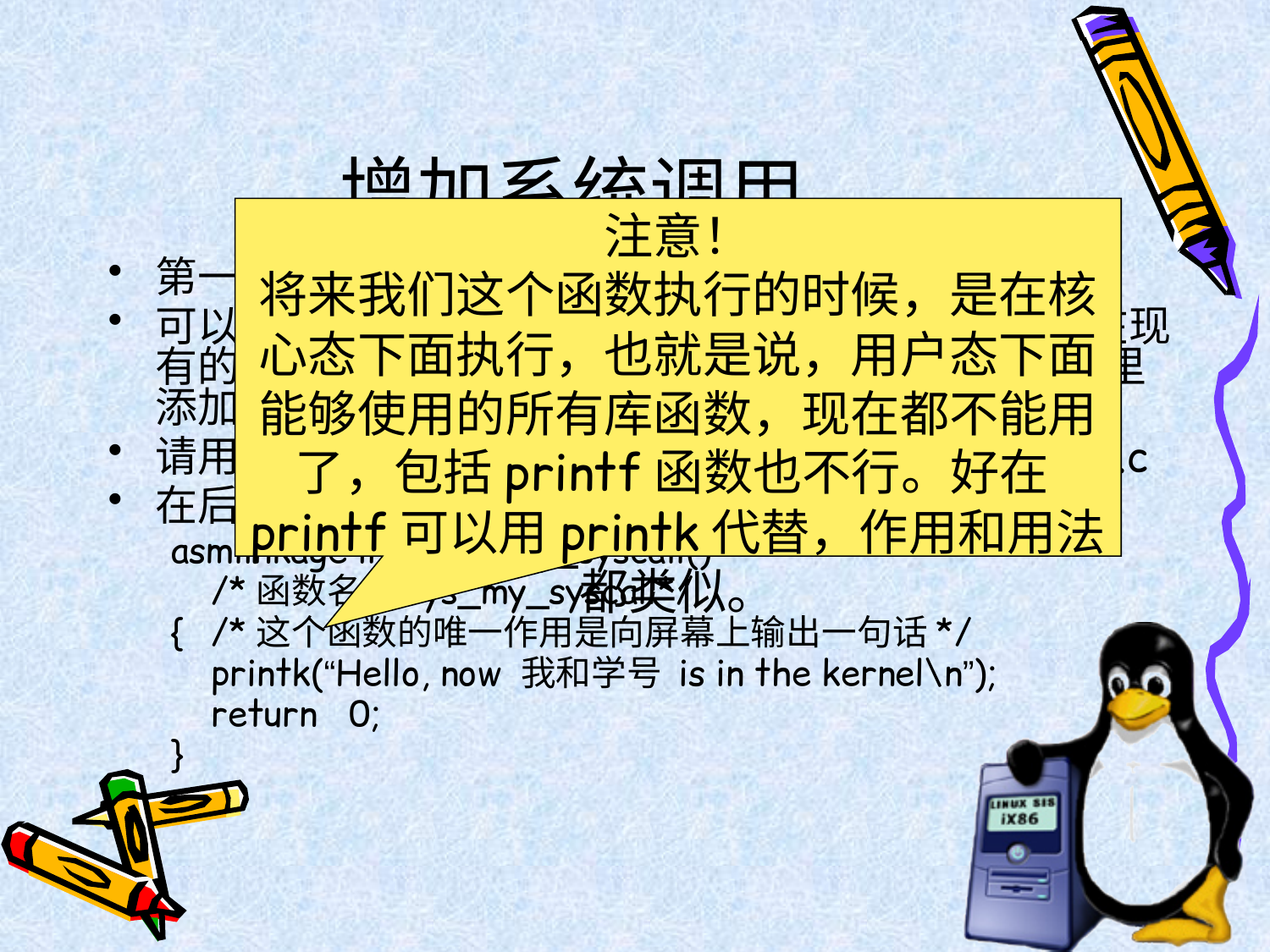

# 增加系统调用
注意！
将来我们这个函数执行的时候，是在核心态下面执行，也就是说，用户态下面能够使用的所有库函数，现在都不能用了，包括printf函数也不行。好在printf可以用printk代替，作用和用法都类似。
第一步，写一个系统调用的处理函数。
可以新建文件去写，不过比较麻烦。偷懒的办法是在现有的程序代码里面添加一段。比如在kernel/sys..c里添加。
请用记事本打开/usr/src/linux-2.4.22/kernel/sys.c
在后面加这样的一段函数：
asmlinkage int   sys_my_syscall()
	/*函数名为sys_my_syscall*/
{	/*这个函数的唯一作用是向屏幕上输出一句话*/
	printk(“Hello, now 我和学号 is in the kernel\n”);
	return   0;
}